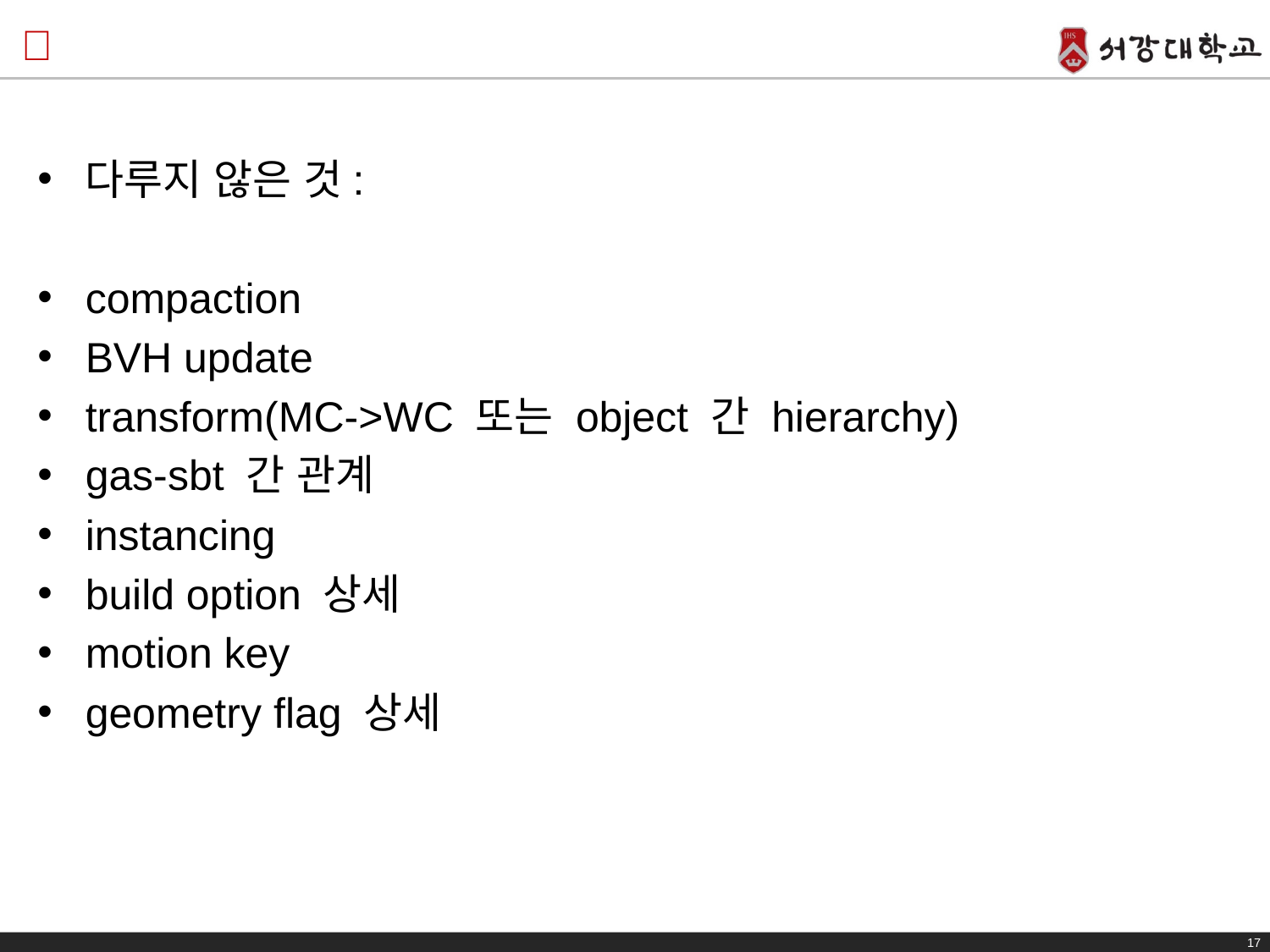

#
다루지 않은 것:

compaction
BVH update
transform(MC->WC 또는 object 간 hierarchy)
gas-sbt 간 관계
instancing
build option 상세
motion key
geometry flag 상세
17